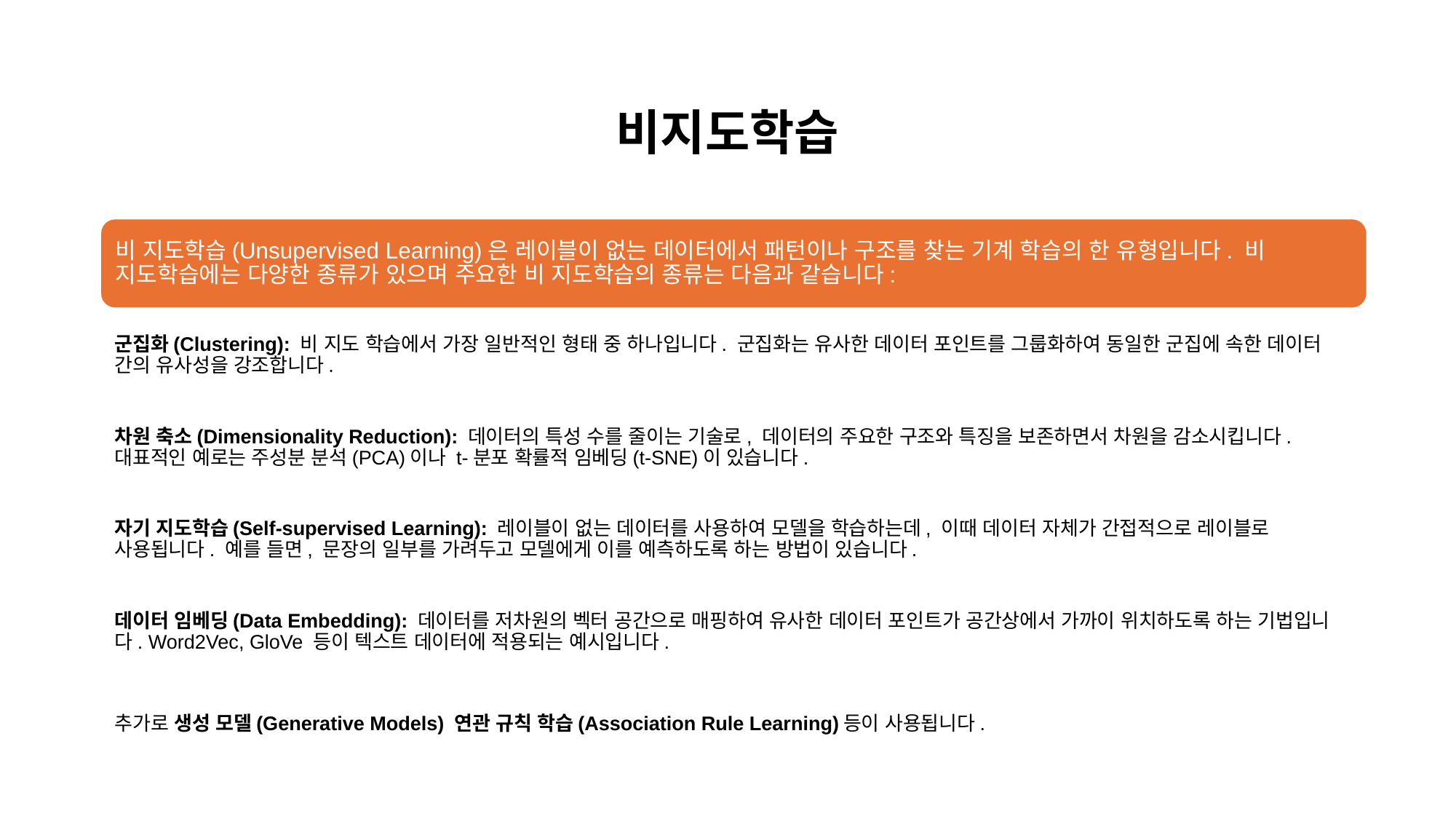

# 비지도학습
비 지도학습(Unsupervised Learning)은 레이블이 없는 데이터에서 패턴이나 구조를 찾는 기계 학습의 한 유형입니다. 비 지도학습에는 다양한 종류가 있으며 주요한 비 지도학습의 종류는 다음과 같습니다:
군집화(Clustering): 비 지도 학습에서 가장 일반적인 형태 중 하나입니다. 군집화는 유사한 데이터 포인트를 그룹화하여 동일한 군집에 속한 데이터 간의 유사성을 강조합니다.
차원 축소(Dimensionality Reduction): 데이터의 특성 수를 줄이는 기술로, 데이터의 주요한 구조와 특징을 보존하면서 차원을 감소시킵니다. 대표적인 예로는 주성분 분석(PCA)이나 t-분포 확률적 임베딩(t-SNE)이 있습니다.
자기 지도학습(Self-supervised Learning): 레이블이 없는 데이터를 사용하여 모델을 학습하는데, 이때 데이터 자체가 간접적으로 레이블로 사용됩니다. 예를 들면, 문장의 일부를 가려두고 모델에게 이를 예측하도록 하는 방법이 있습니다.
데이터 임베딩(Data Embedding): 데이터를 저차원의 벡터 공간으로 매핑하여 유사한 데이터 포인트가 공간상에서 가까이 위치하도록 하는 기법입니다. Word2Vec, GloVe 등이 텍스트 데이터에 적용되는 예시입니다.
추가로 생성 모델(Generative Models) 연관 규칙 학습(Association Rule Learning)등이 사용됩니다.